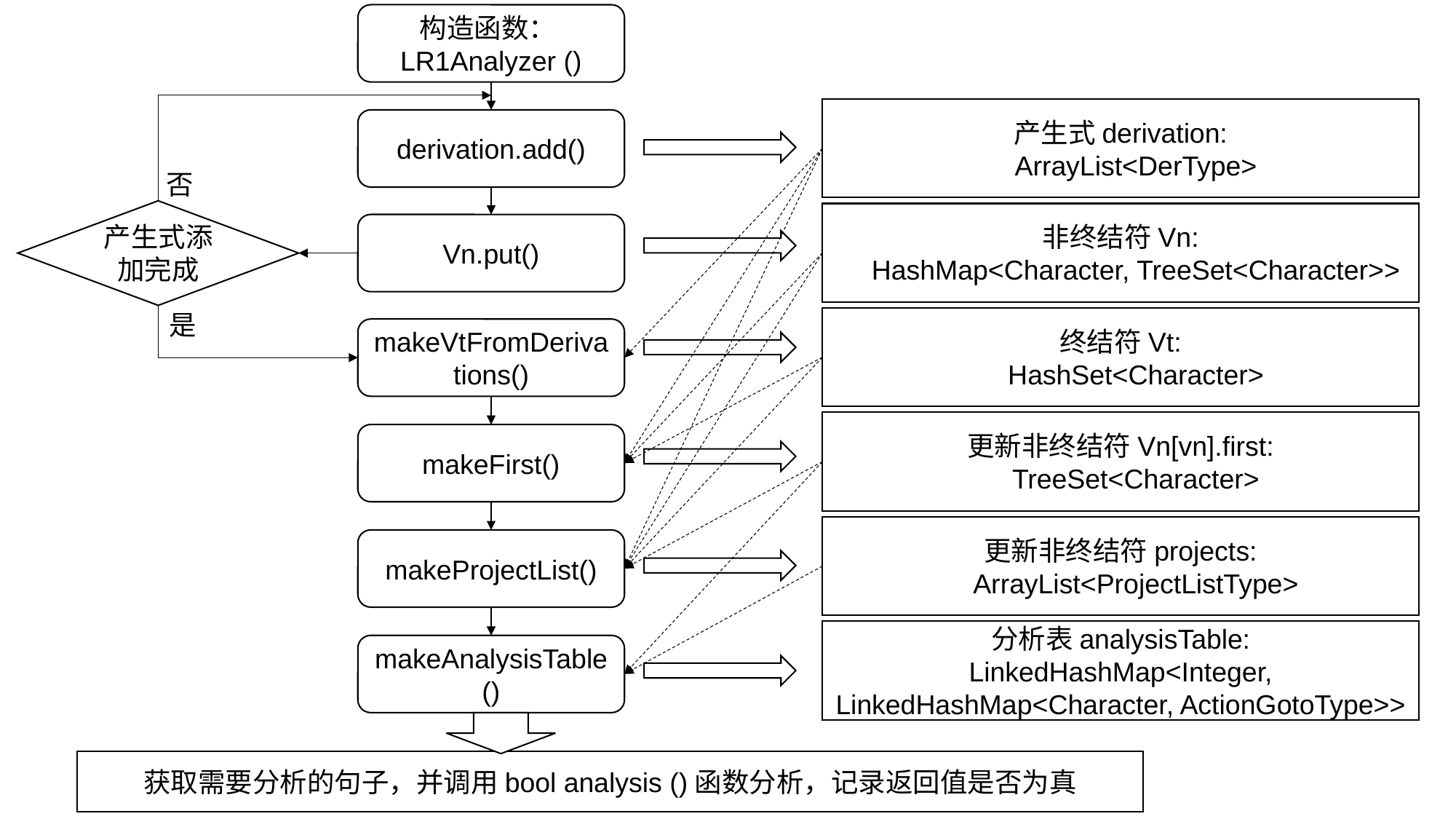

构造函数：LR1Analyzer ()
产生式derivation:
    ArrayList<DerType>
derivation.add()

否
产生式添加完成
非终结符Vn:
    HashMap<Character, TreeSet<Character>>
Vn.put()

是
终结符Vt:
    HashSet<Character>
makeVtFromDerivations()

更新非终结符Vn[vn].first:
    TreeSet<Character>
makeFirst()

更新非终结符projects:
    ArrayList<ProjectListType>
makeProjectList()

分析表analysisTable:
LinkedHashMap<Integer, LinkedHashMap<Character, ActionGotoType>>
makeAnalysisTable()

获取需要分析的句子，并调用bool analysis ()函数分析，记录返回值是否为真